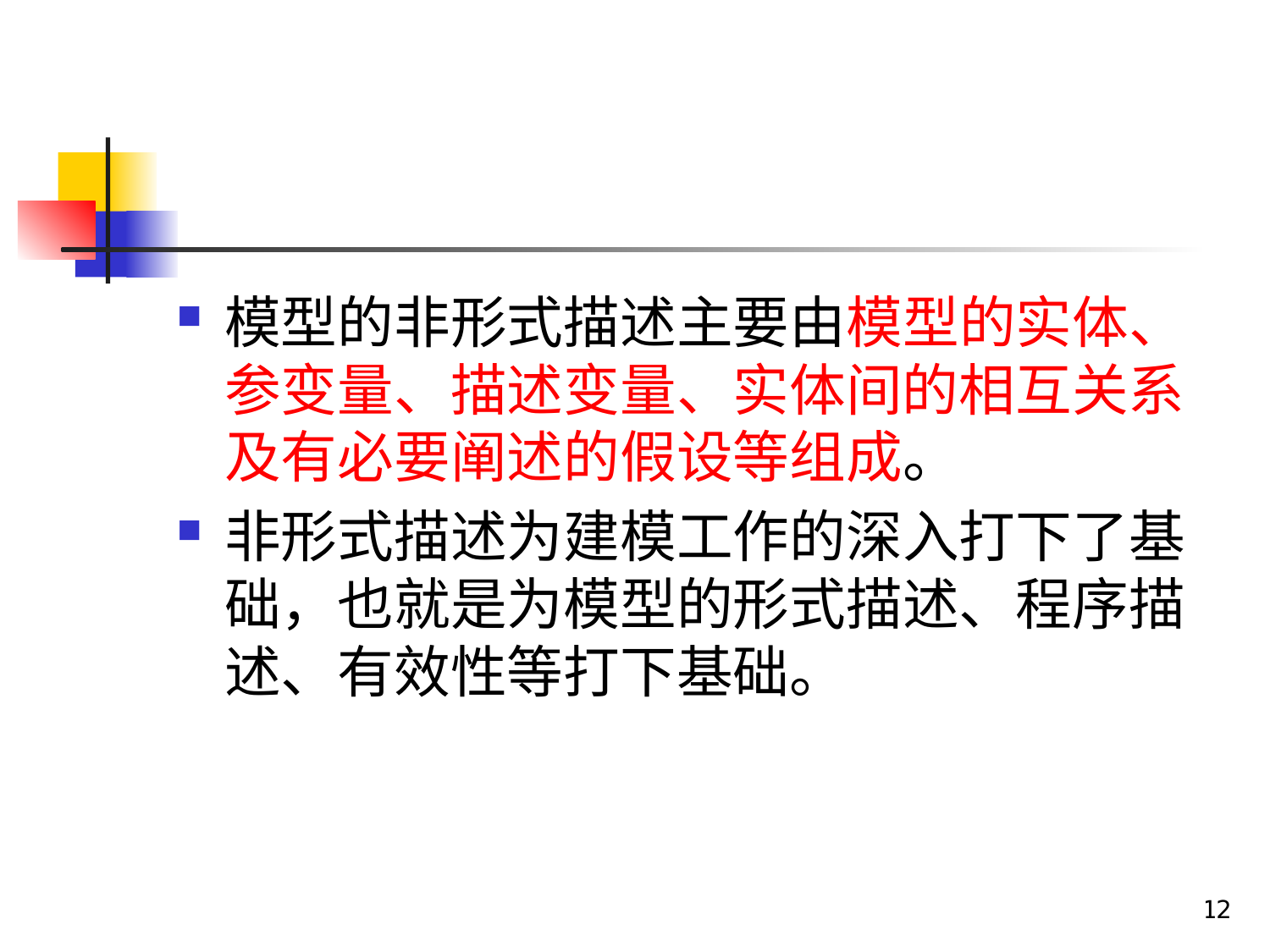

#
模型的非形式描述主要由模型的实体、参变量、描述变量、实体间的相互关系及有必要阐述的假设等组成。
非形式描述为建模工作的深入打下了基础，也就是为模型的形式描述、程序描述、有效性等打下基础。
12